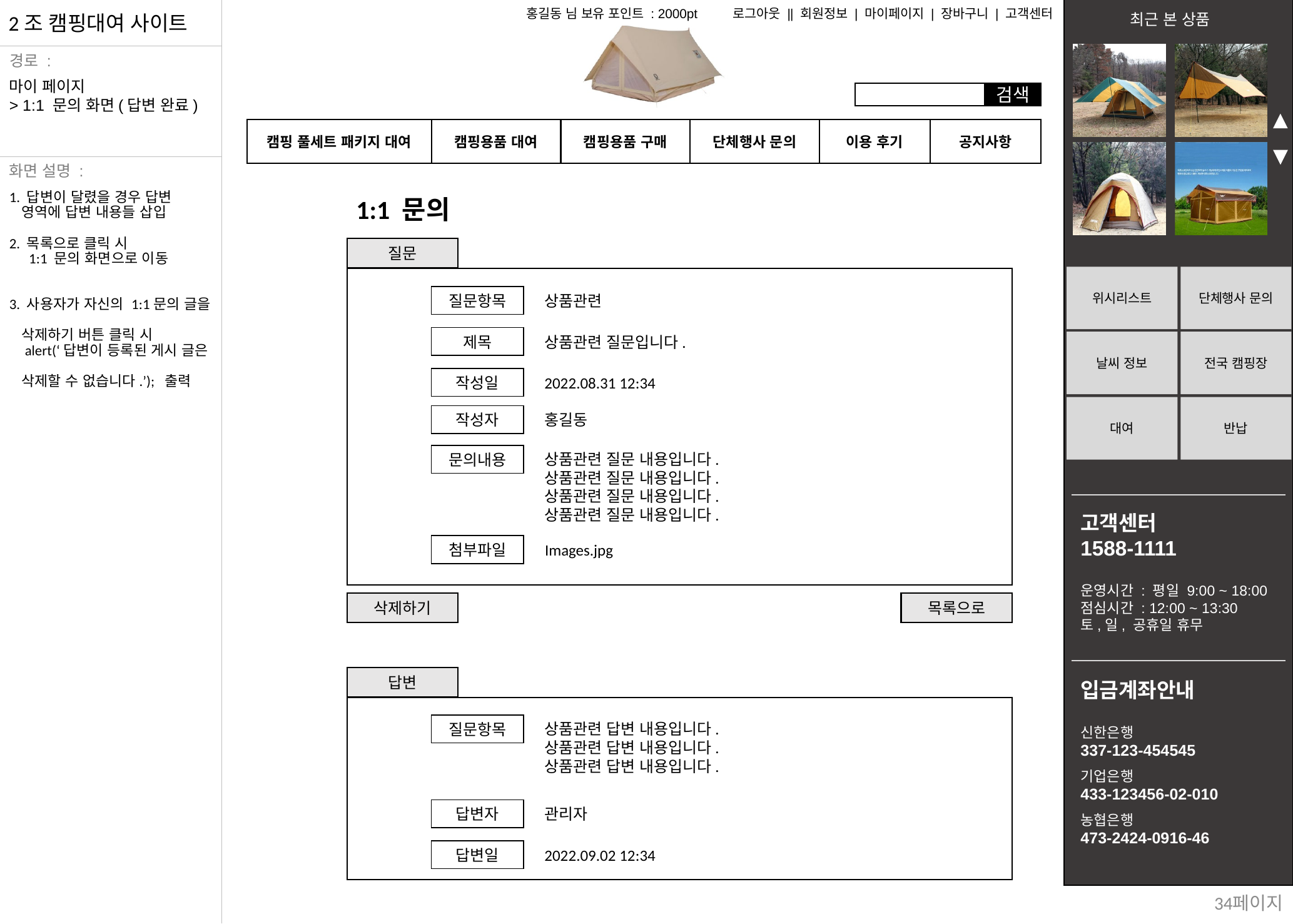

마이 페이지
> 1:1 문의 화면(답변 완료)
1. 답변이 달렸을 경우 답변
   영역에 답변 내용들 삽입
2. 목록으로 클릭 시
    1:1 문의 화면으로 이동
3. 사용자가 자신의 1:1문의 글을
   삭제하기 버튼 클릭 시
   alert(‘답변이 등록된 게시 글은
   삭제할 수 없습니다.’);  출력
1:1 문의
질문

질문항목
상품관련
제목
상품관련 질문입니다.
작성일
2022.08.31 12:34
작성자
홍길동
문의내용
상품관련 질문 내용입니다.
상품관련 질문 내용입니다.
상품관련 질문 내용입니다.
상품관련 질문 내용입니다.

첨부파일
Images.jpg
삭제하기
목록으로
답변

질문항목
상품관련 답변 내용입니다.
상품관련 답변 내용입니다.
상품관련 답변 내용입니다.
답변자
관리자
답변일
2022.09.02 12:34